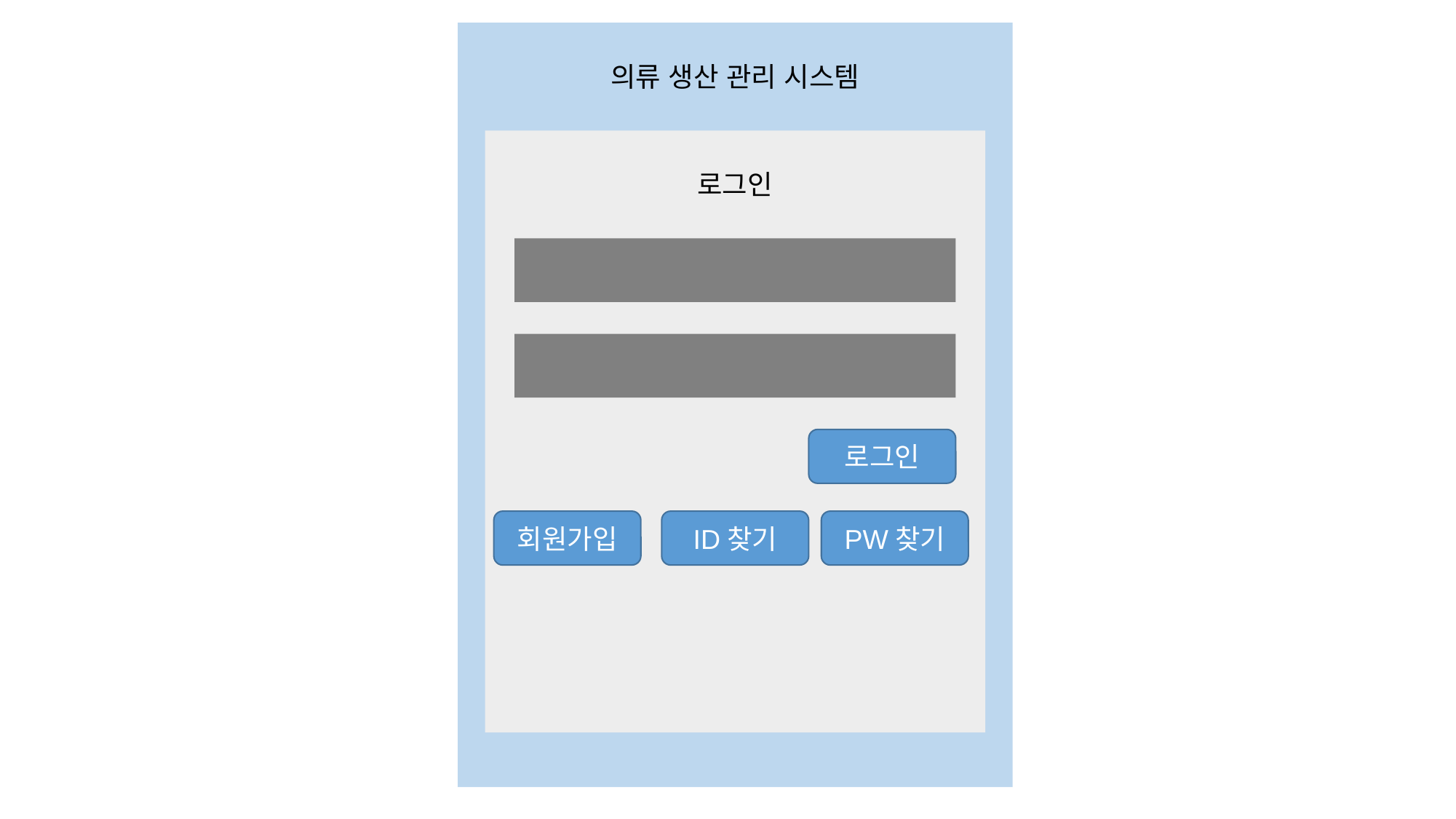

의류 생산 관리 시스템

로그인

로그인
회원가입
ID찾기
PW찾기